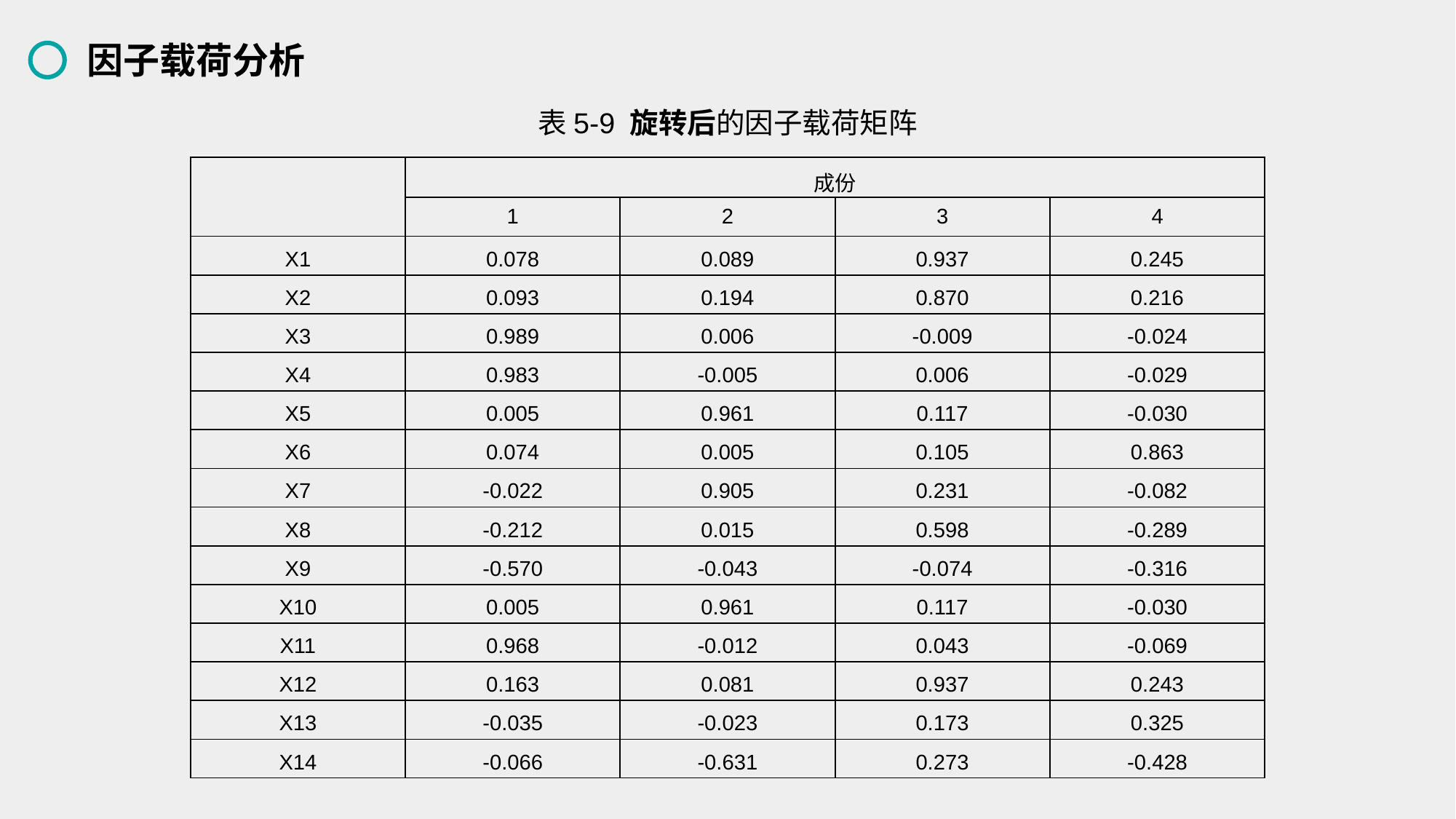

因子载荷分析

表5-9 旋转后的因子载荷矩阵
|  | 成份 |  |  |  |
| --- | --- | --- | --- | --- |
|  | 1 | 2 | 3 | 4 |
| X1 | 0.078 | 0.089 | 0.937 | 0.245 |
| X2 | 0.093 | 0.194 | 0.870 | 0.216 |
| X3 | 0.989 | 0.006 | -0.009 | -0.024 |
| X4 | 0.983 | -0.005 | 0.006 | -0.029 |
| X5 | 0.005 | 0.961 | 0.117 | -0.030 |
| X6 | 0.074 | 0.005 | 0.105 | 0.863 |
| X7 | -0.022 | 0.905 | 0.231 | -0.082 |
| X8 | -0.212 | 0.015 | 0.598 | -0.289 |
| X9 | -0.570 | -0.043 | -0.074 | -0.316 |
| X10 | 0.005 | 0.961 | 0.117 | -0.030 |
| X11 | 0.968 | -0.012 | 0.043 | -0.069 |
| X12 | 0.163 | 0.081 | 0.937 | 0.243 |
| X13 | -0.035 | -0.023 | 0.173 | 0.325 |
| X14 | -0.066 | -0.631 | 0.273 | -0.428 |